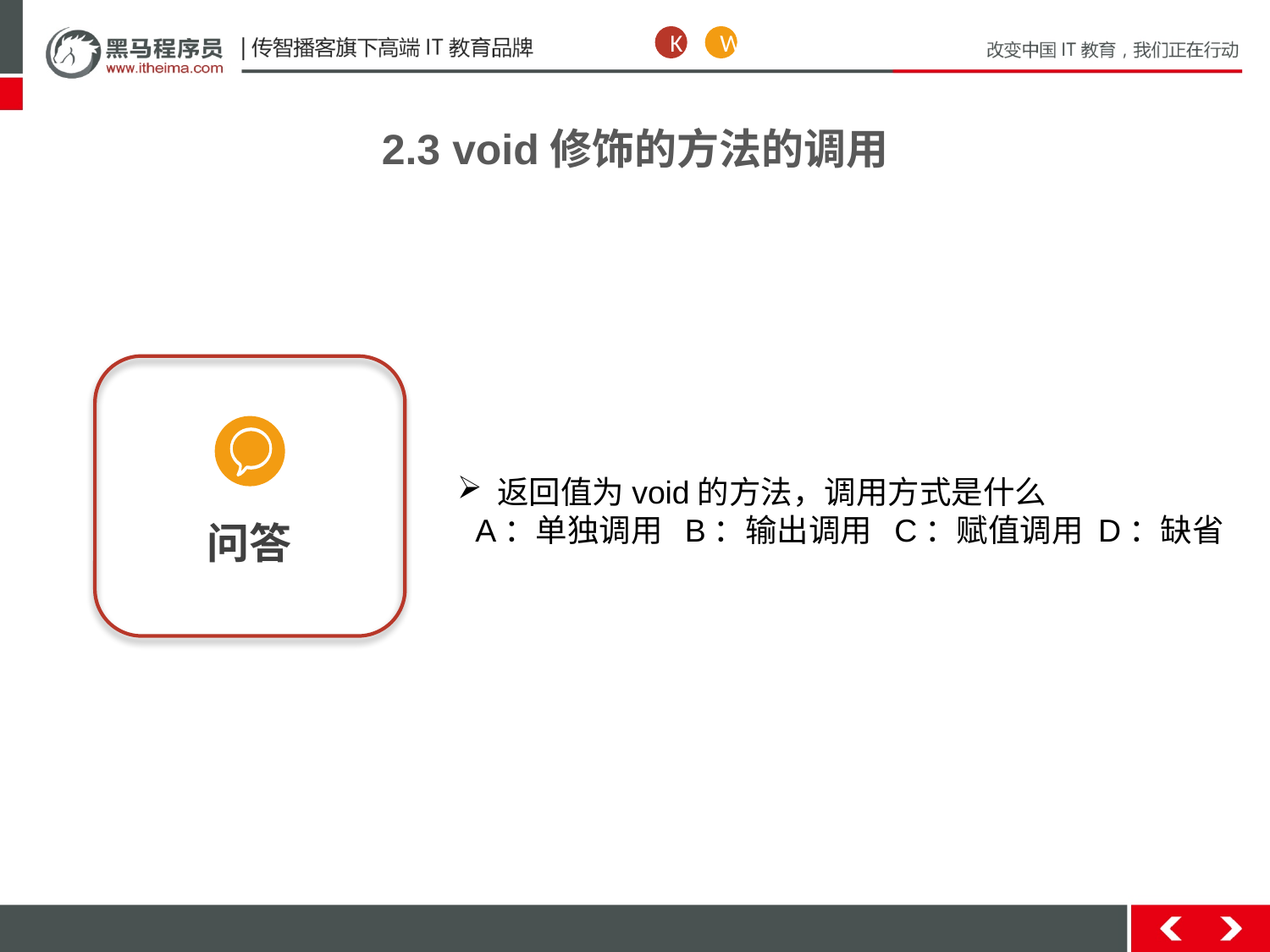

K
W
2.3 void修饰的方法的调用

问答

返回值为void的方法，调用方式是什么
  A：单独调用  B：输出调用  C：赋值调用 D：缺省